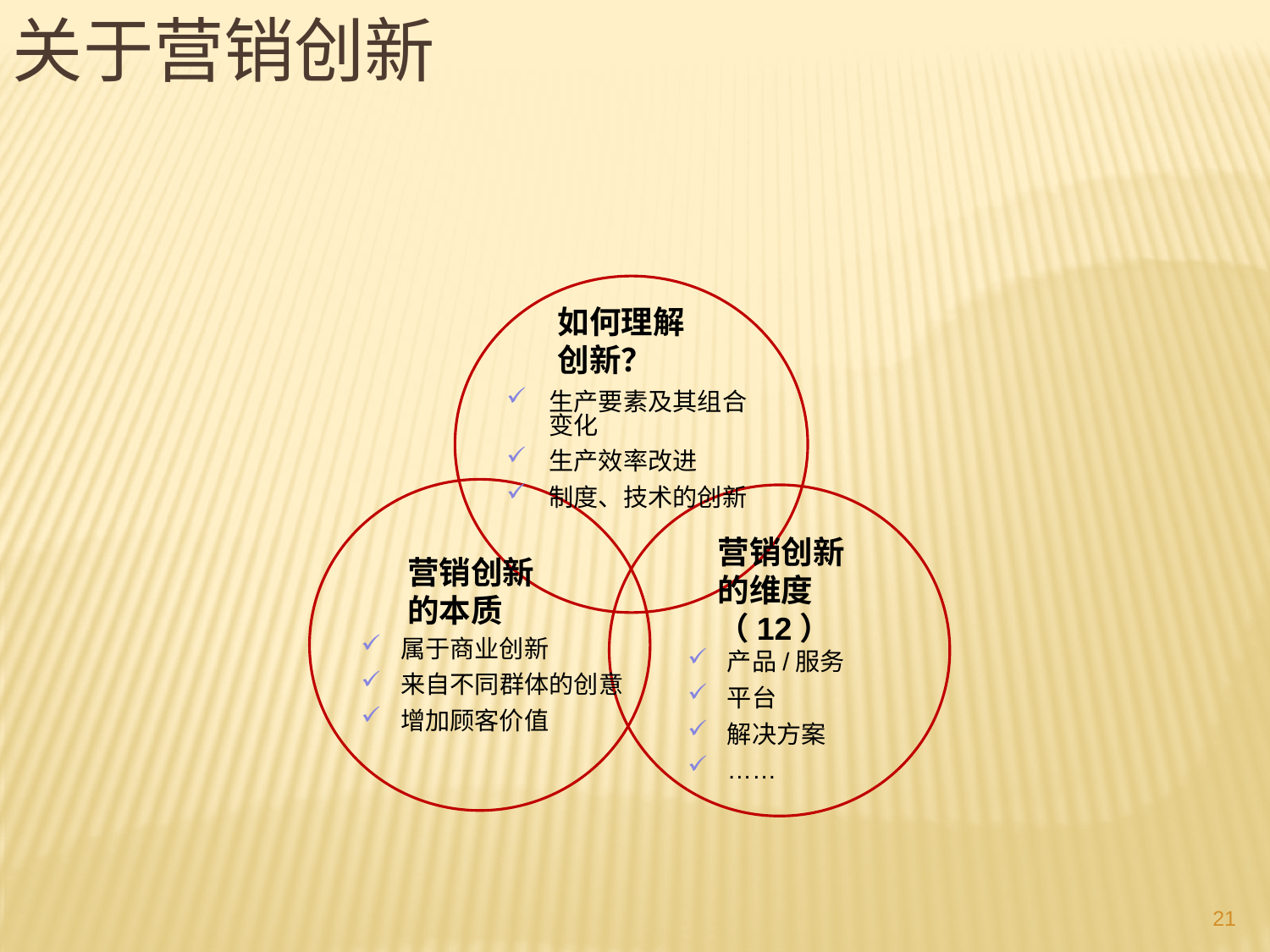

关于营销创新

如何理解创新？
生产要素及其组合变化
生产效率改进
制度、技术的创新
营销创新的维度（12）
营销创新的本质
属于商业创新
来自不同群体的创意
增加顾客价值
产品/服务
平台
解决方案
……
21